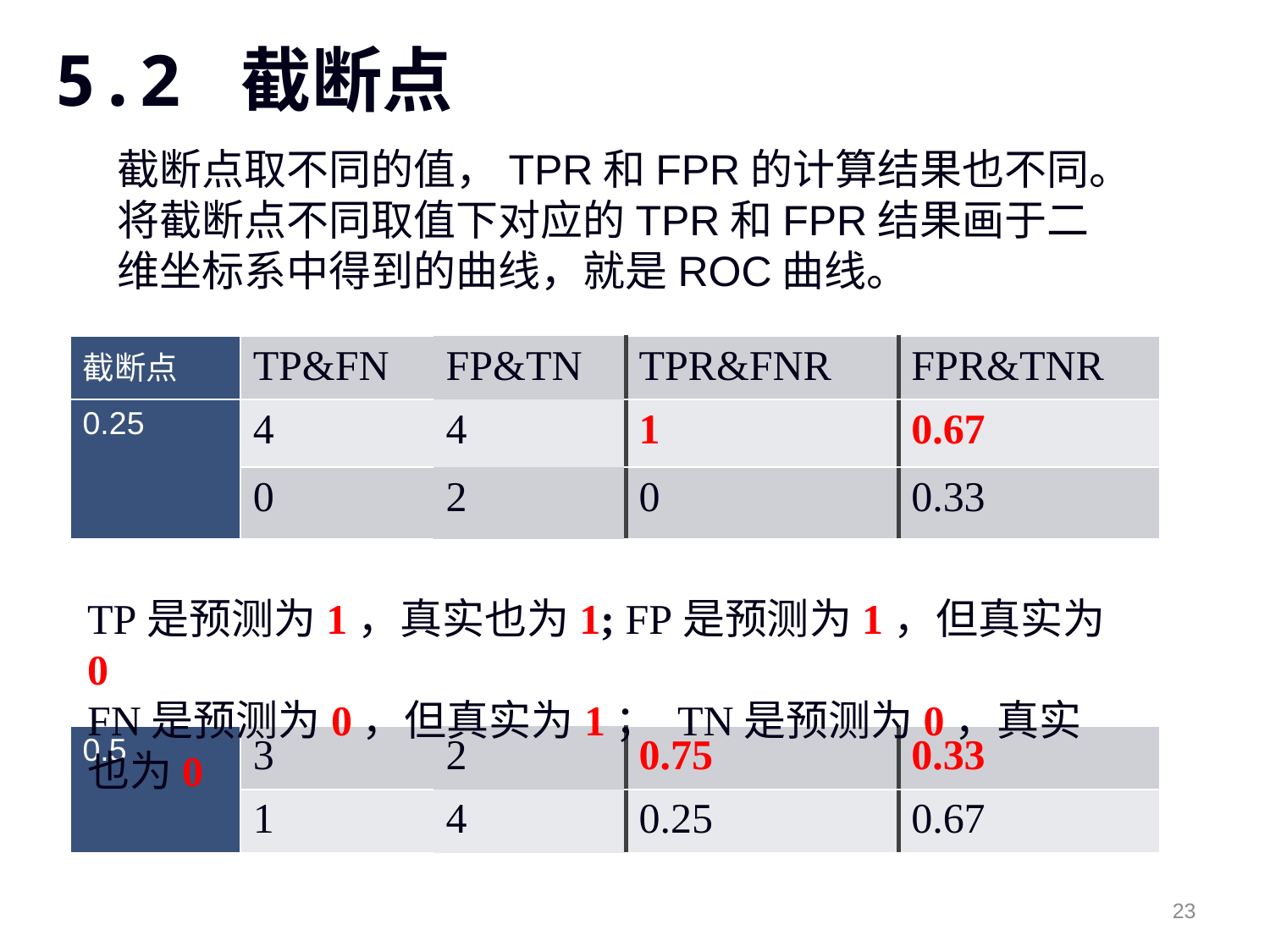

# 5.2 截断点
截断点取不同的值，TPR和FPR的计算结果也不同。将截断点不同取值下对应的TPR和FPR结果画于二维坐标系中得到的曲线，就是ROC曲线。
| 截断点 | TP&FN | FP&TN | TPR&FNR | FPR&TNR |
| --- | --- | --- | --- | --- |
| 0.25 | 4 | 4 | 1 | 0.67 |
|  | 0 | 2 | 0 | 0.33 |
TP是预测为1，真实也为1; FP是预测为1，但真实为0
FN是预测为0，但真实为1； TN是预测为0，真实也为0
| 0.5 | 3 | 2 | 0.75 | 0.33 |
| --- | --- | --- | --- | --- |
|  | 1 | 4 | 0.25 | 0.67 |